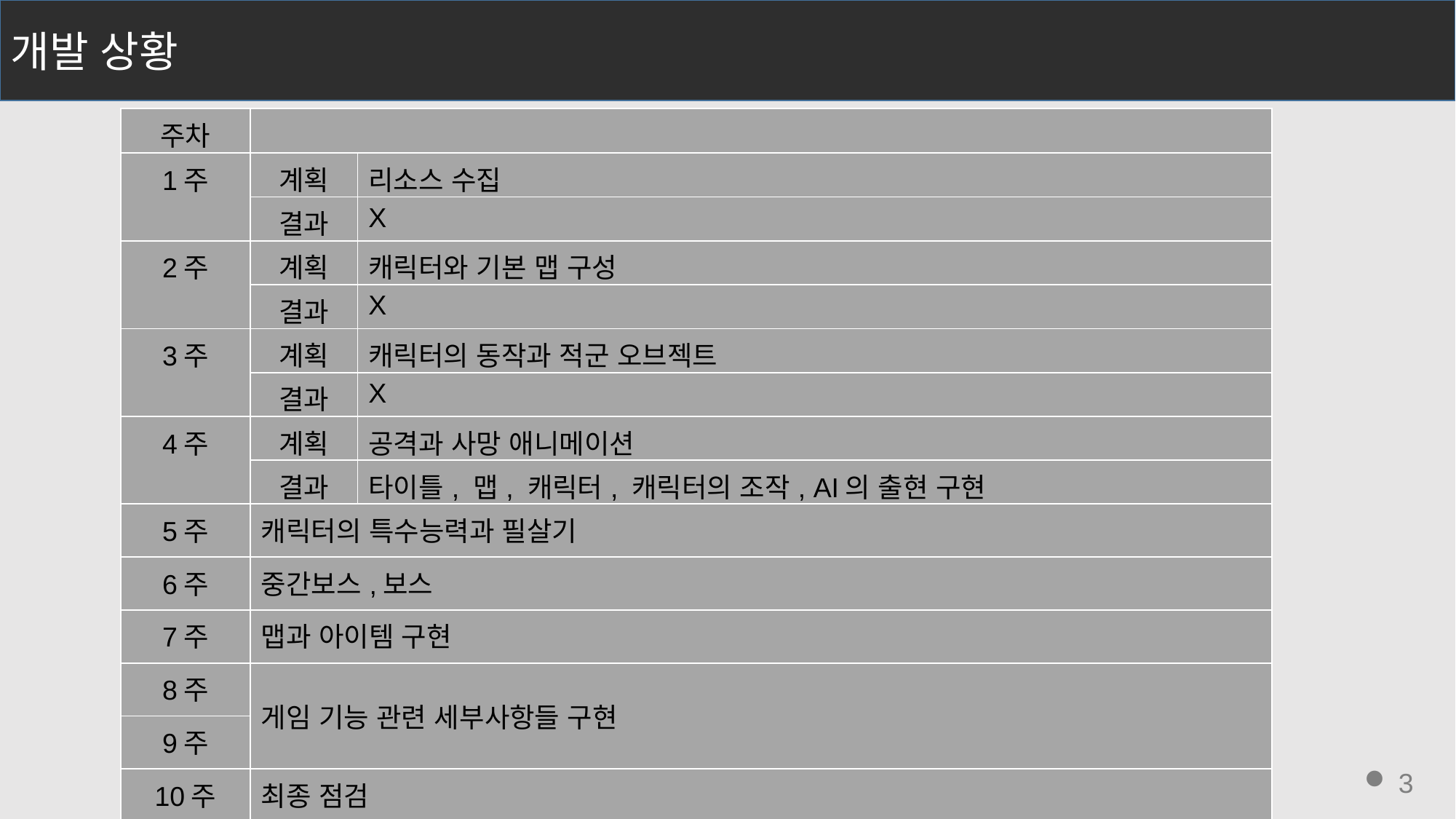

개발 상황
| 주차 |  |  |
| --- | --- | --- |
| 1주 | 계획 | 리소스 수집 |
|  | 결과 | X |
| 2주 | 계획 | 캐릭터와 기본 맵 구성 |
|  | 결과 | X |
| 3주 | 계획 | 캐릭터의 동작과 적군 오브젝트 |
|  | 결과 | X |
| 4주 | 계획 | 공격과 사망 애니메이션 |
|  | 결과 | 타이틀, 맵, 캐릭터, 캐릭터의 조작, AI의 출현 구현 |
| 5주 | 캐릭터의 특수능력과 필살기 |  |
| 6주 | 중간보스,보스 |  |
| 7주 | 맵과 아이템 구현 |  |
| 8주 | 게임 기능 관련 세부사항들 구현 |  |
| 9주 |  |  |
| 10주 | 최종 점검 |  |
3